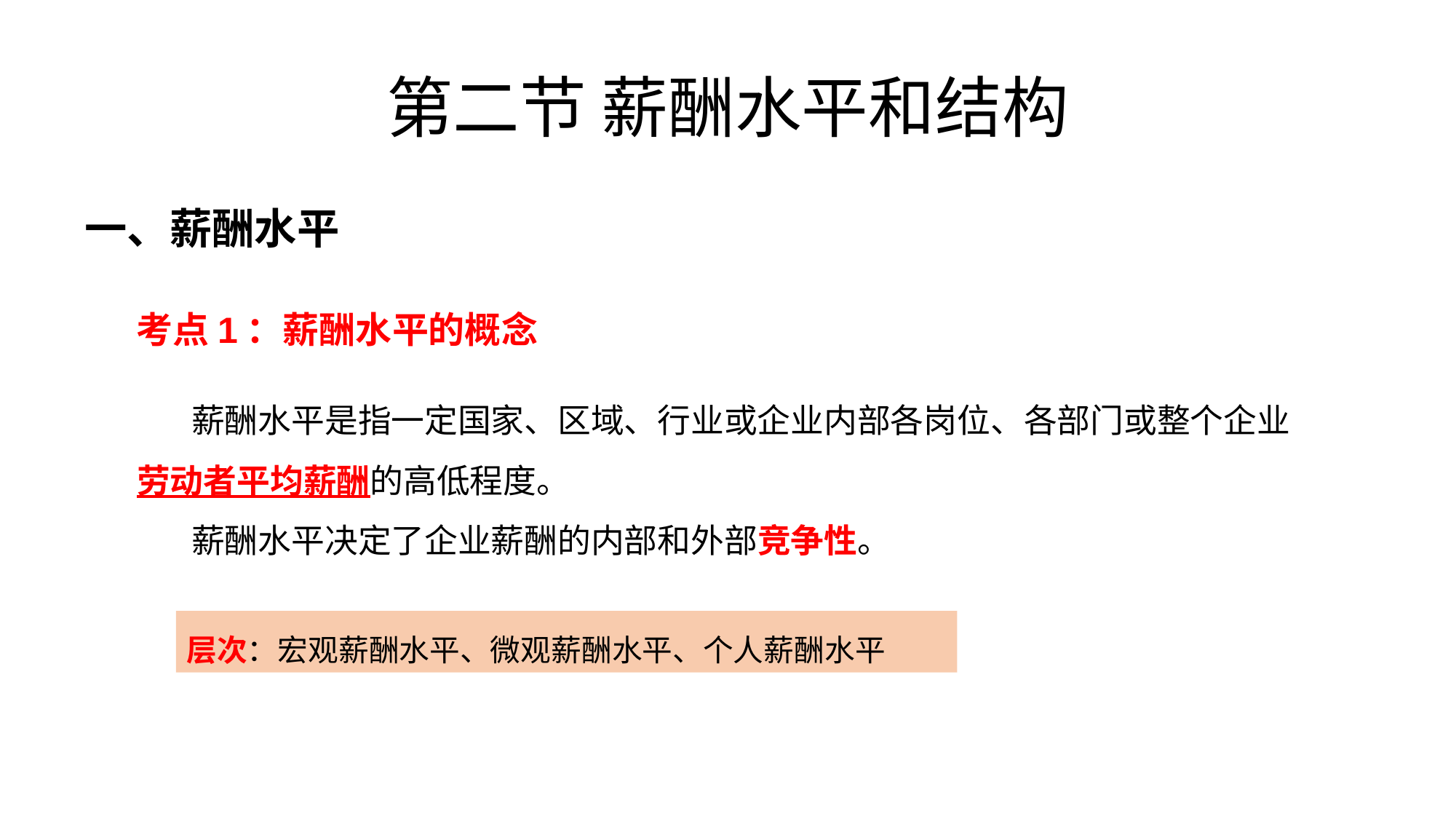

# 第二节 薪酬水平和结构
一、薪酬水平
   考点1：薪酬水平的概念
薪酬水平是指一定国家、区域、行业或企业内部各岗位、各部门或整个企业劳动者平均薪酬的高低程度。
薪酬水平决定了企业薪酬的内部和外部竞争性。
层次：宏观薪酬水平、微观薪酬水平、个人薪酬水平